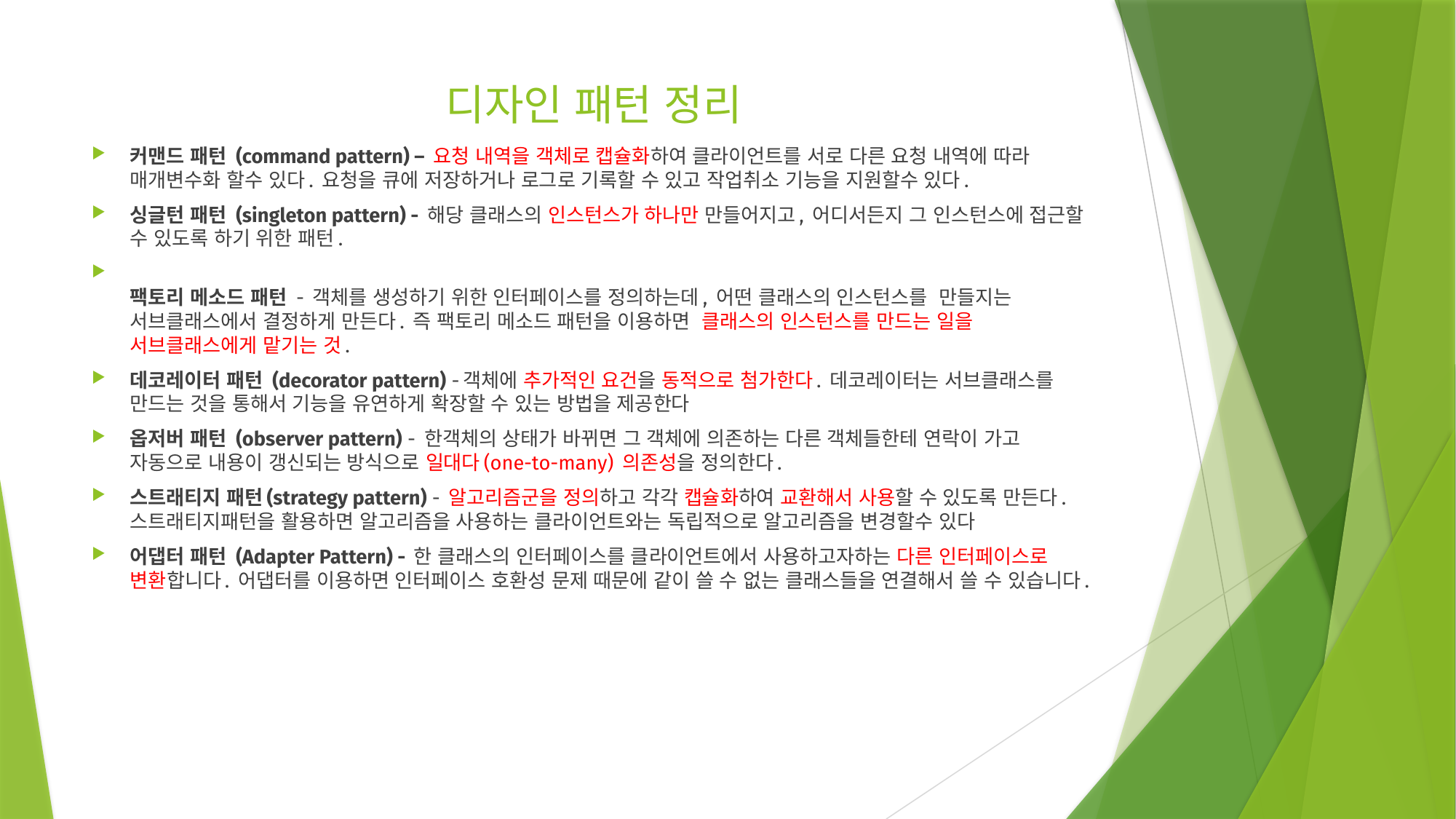

# 디자인 패턴 정리
커맨드 패턴 (command pattern) – 요청 내역을 객체로 캡슐화하여 클라이언트를 서로 다른 요청 내역에 따라 매개변수화 할수 있다. 요청을 큐에 저장하거나 로그로 기록할 수 있고 작업취소 기능을 지원할수 있다.
싱글턴 패턴 (singleton pattern) - 해당 클래스의 인스턴스가 하나만 만들어지고, 어디서든지 그 인스턴스에 접근할 수 있도록 하기 위한 패턴.
팩토리 메소드 패턴 - 객체를 생성하기 위한 인터페이스를 정의하는데, 어떤 클래스의 인스턴스를  만들지는 서브클래스에서 결정하게 만든다. 즉 팩토리 메소드 패턴을 이용하면  클래스의 인스턴스를 만드는 일을 서브클래스에게 맡기는 것.
데코레이터 패턴 (decorator pattern) -객체에 추가적인 요건을 동적으로 첨가한다. 데코레이터는 서브클래스를 만드는 것을 통해서 기능을 유연하게 확장할 수 있는 방법을 제공한다
옵저버 패턴 (observer pattern) - 한객체의 상태가 바뀌면 그 객체에 의존하는 다른 객체들한테 연락이 가고 자동으로 내용이 갱신되는 방식으로 일대다(one-to-many) 의존성을 정의한다.
스트래티지 패턴(strategy pattern) - 알고리즘군을 정의하고 각각 캡슐화하여 교환해서 사용할 수 있도록 만든다. 스트래티지패턴을 활용하면 알고리즘을 사용하는 클라이언트와는 독립적으로 알고리즘을 변경할수 있다
어댑터 패턴 (Adapter Pattern) - 한 클래스의 인터페이스를 클라이언트에서 사용하고자하는 다른 인터페이스로 변환합니다. 어댑터를 이용하면 인터페이스 호환성 문제 때문에 같이 쓸 수 없는 클래스들을 연결해서 쓸 수 있습니다.